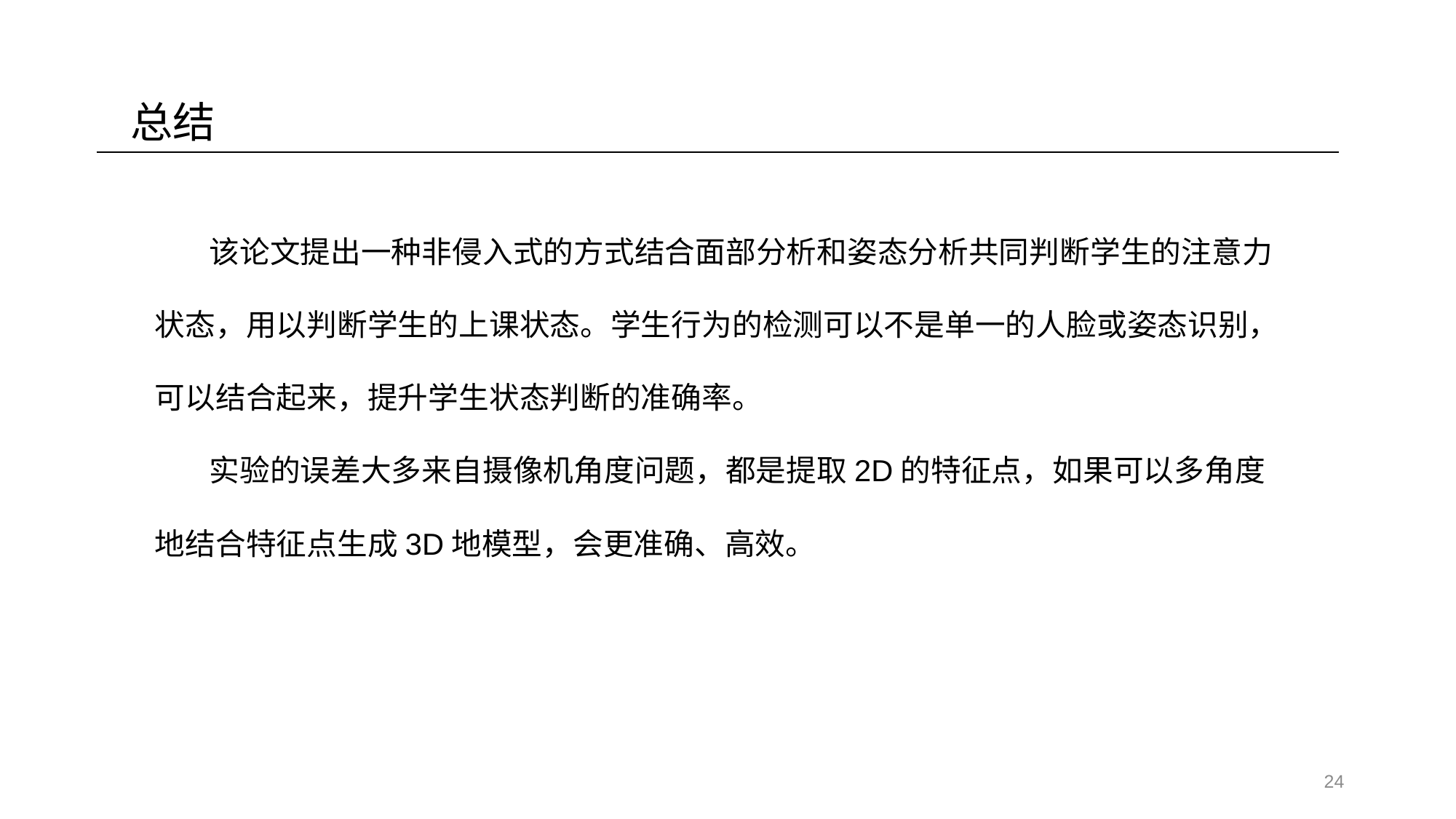

总结
       该论文提出一种非侵入式的方式结合面部分析和姿态分析共同判断学生的注意力状态，用以判断学生的上课状态。学生行为的检测可以不是单一的人脸或姿态识别，可以结合起来，提升学生状态判断的准确率。
       实验的误差大多来自摄像机角度问题，都是提取2D的特征点，如果可以多角度地结合特征点生成3D地模型，会更准确、高效。
24